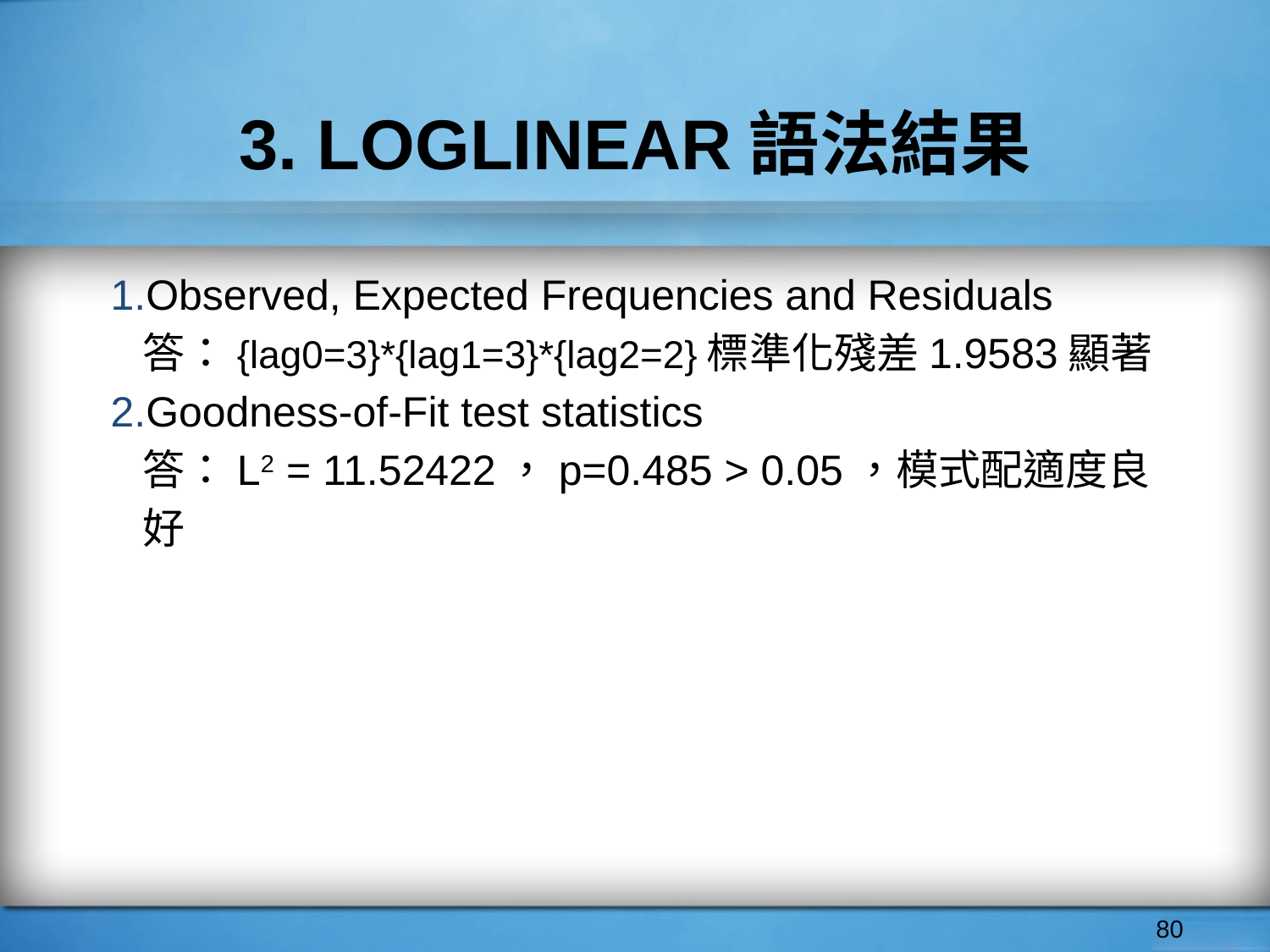

# 3. LOGLINEAR語法結果
Observed, Expected Frequencies and Residuals
答：{lag0=3}*{lag1=3}*{lag2=2}標準化殘差1.9583顯著
Goodness-of-Fit test statistics
答：L2 = 11.52422，p=0.485 > 0.05，模式配適度良好
80